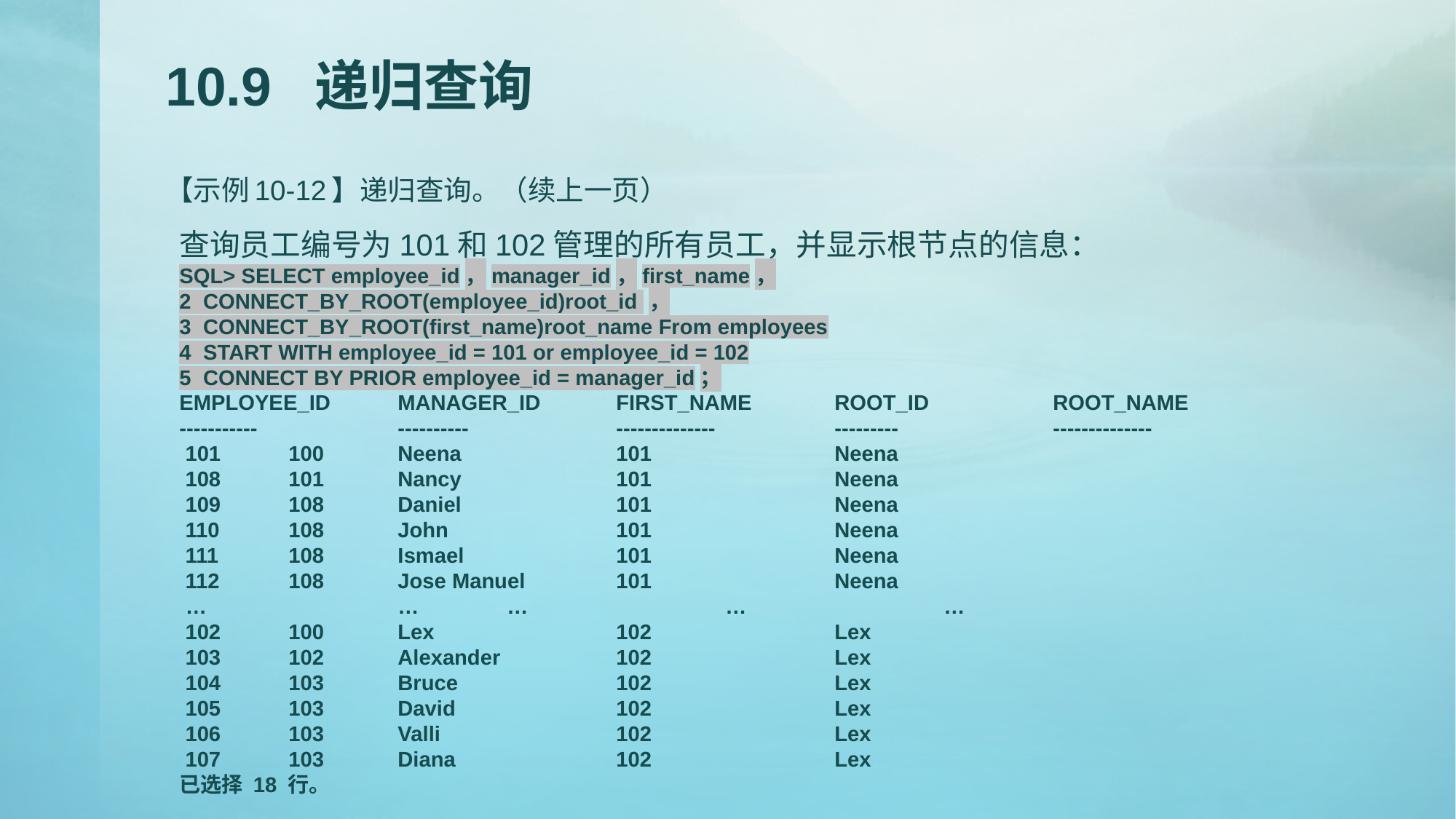

# 10.9  递归查询
【示例10-12】递归查询。（续上一页）
查询员工编号为101和102管理的所有员工，并显示根节点的信息：
SQL> SELECT employee_id，manager_id，first_name，
2  CONNECT_BY_ROOT(employee_id)root_id ，
3  CONNECT_BY_ROOT(first_name)root_name From employees
4  START WITH employee_id = 101 or employee_id = 102
5  CONNECT BY PRIOR employee_id = manager_id；
EMPLOYEE_ID  	MANAGER_ID   	FIRST_NAME	ROOT_ID		ROOT_NAME
-----------  		----------		--------------		---------		--------------
 101          	100          	Neena		101		Neena
 108          	101           	Nancy		101		Neena
 109          	108           	Daniel		101		Neena
 110          	108           	John		101		Neena
 111          	108           	Ismael		101		Neena
 112          	108           	Jose Manuel	101		Neena
 …		…           	…		…		…
 102          	100           	Lex		102		Lex
 103          	102           	Alexander		102		Lex
 104          	103           	Bruce		102		Lex
 105          	103           	David		102		Lex
 106          	103           	Valli		102		Lex
 107          	103           	Diana		102		Lex
已选择 18 行。